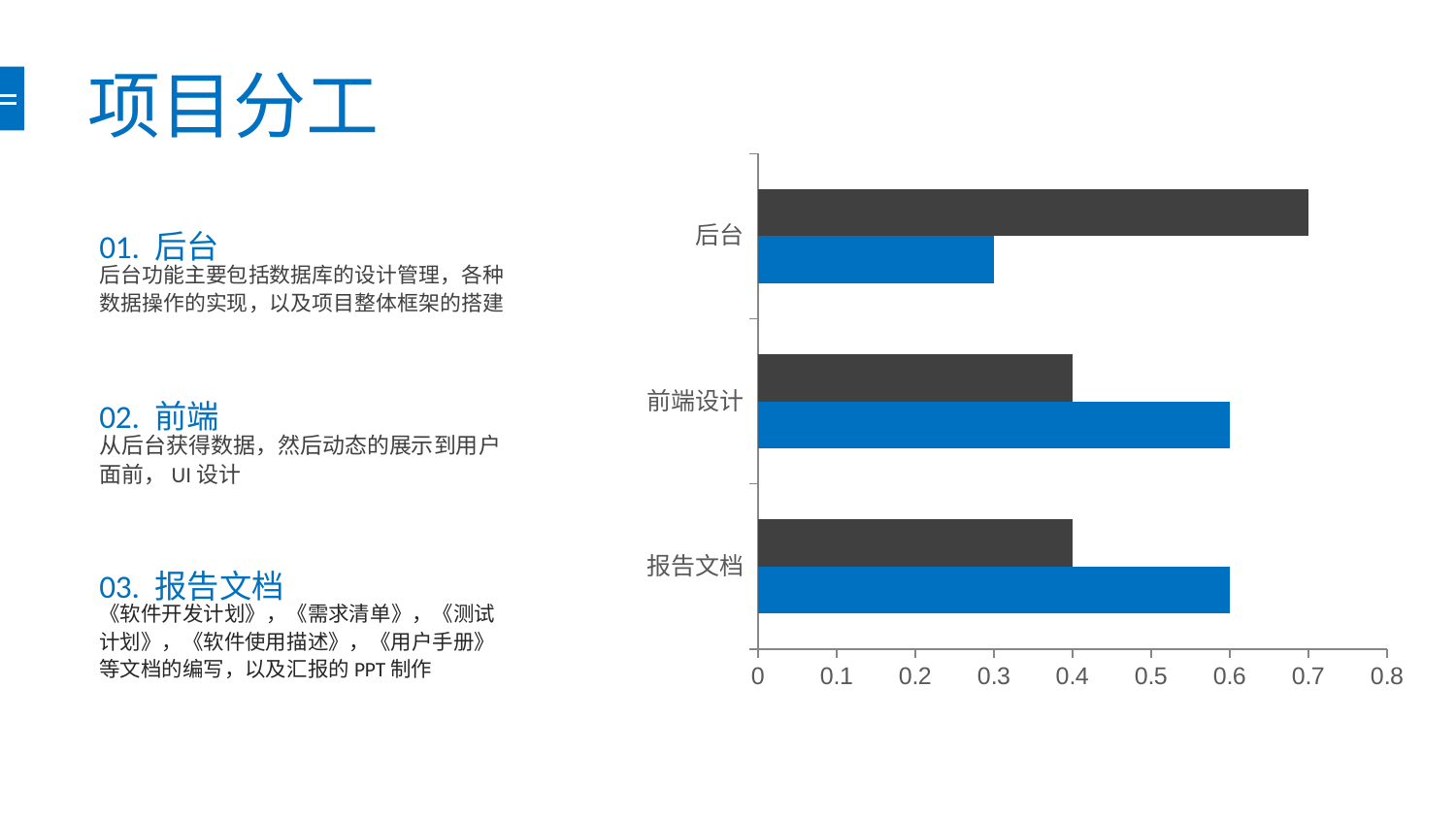

# 项目分工

### Chart

| Category | Series 1 | Series 2 |
|---|---|---|
| 报告文档 | 0.6 | 0.4 |
| 前端设计 | 0.6 | 0.4 |
| 后台 | 0.3 | 0.7 |
01. 后台

后台功能主要包括数据库的设计管理，各种数据操作的实现，以及项目整体框架的搭建
02. 前端
从后台获得数据，然后动态的展示到用户面前，UI设计
03. 报告文档
《软件开发计划》，《需求清单》，《测试计划》，《软件使用描述》，《用户手册》等文档的编写，以及汇报的PPT制作